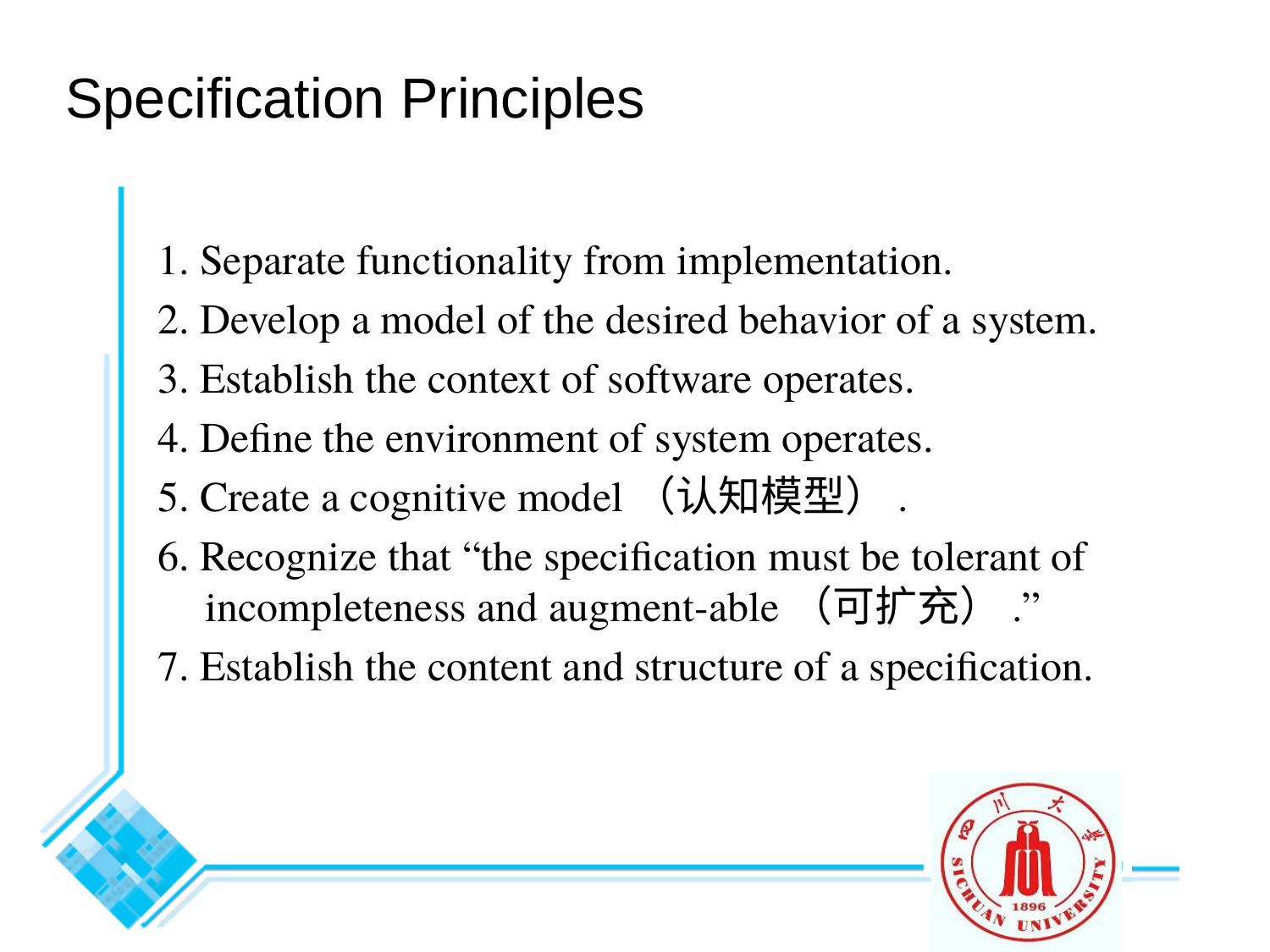

# Specification Principles
1. Separate functionality from implementation.
2. Develop a model of the desired behavior of a system.
3. Establish the context of software operates.
4. Define the environment of system operates.
5. Create a cognitive model（认知模型）.
6. Recognize that “the specification must be tolerant of incompleteness and augment-able（可扩充）.”
7. Establish the content and structure of a specification.